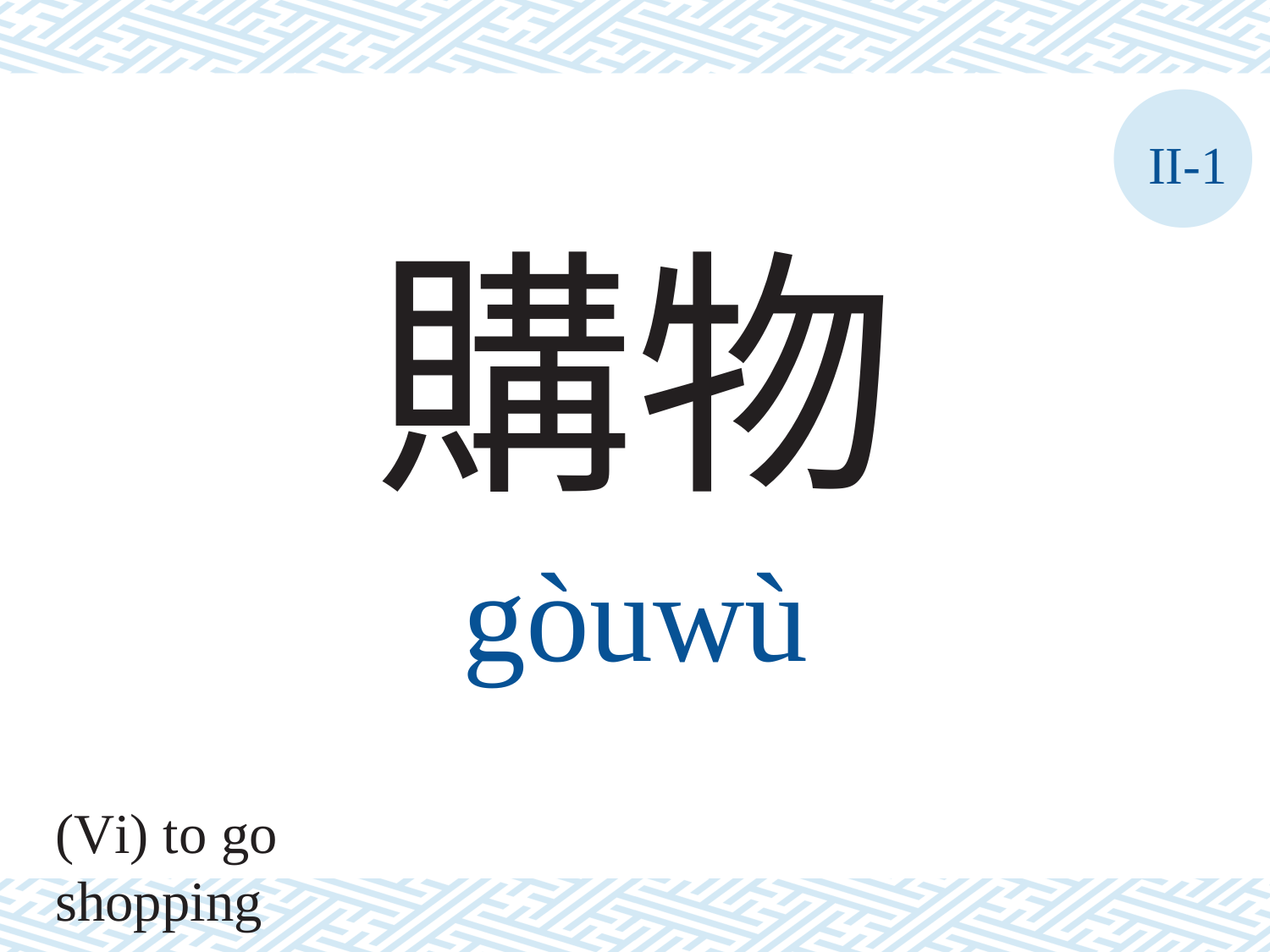

II-1
購物
gòuwù
(Vi) to go shopping